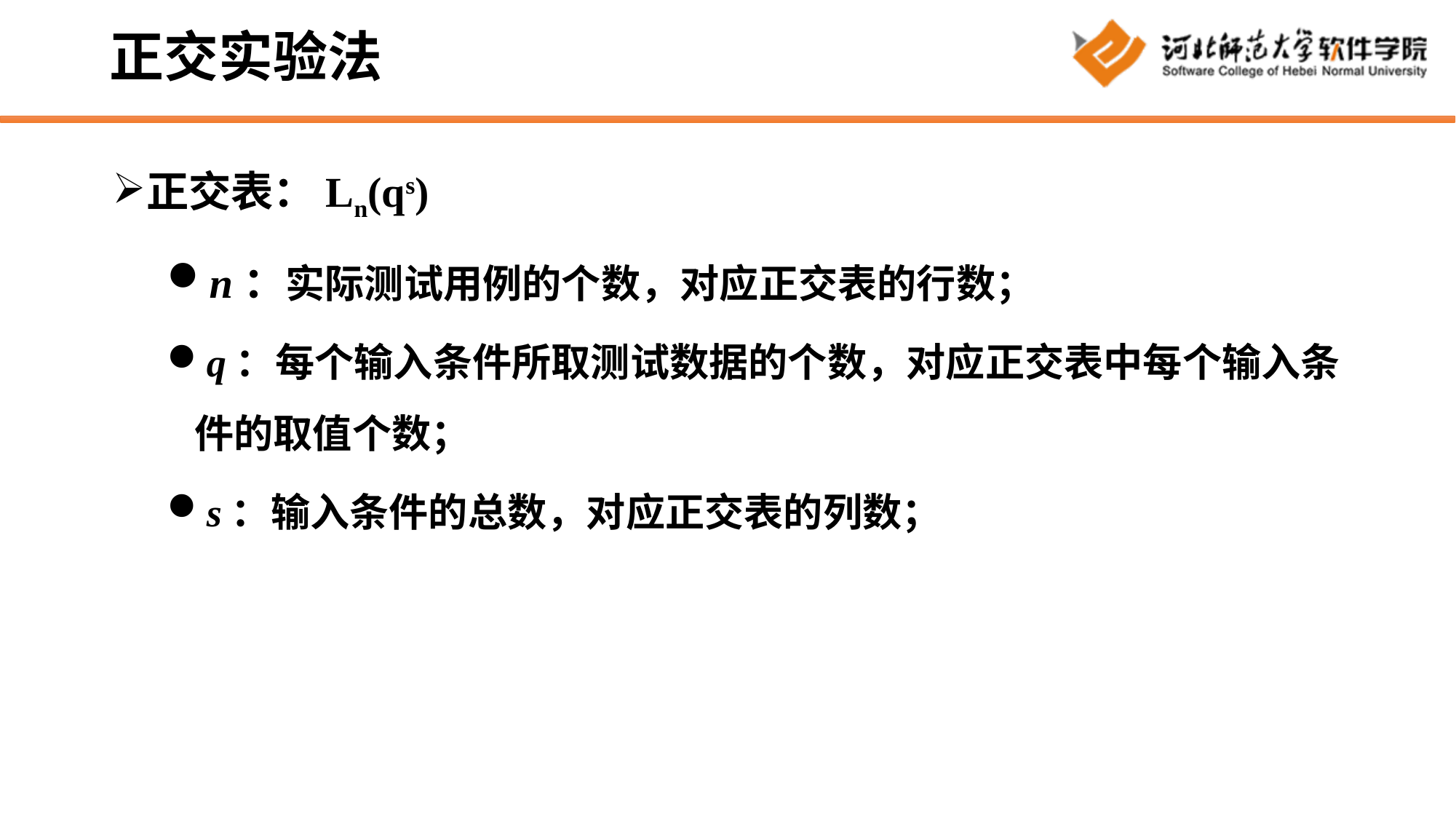

# 正交实验法
正交表：Ln(qs)
n：实际测试用例的个数，对应正交表的行数；
q：每个输入条件所取测试数据的个数，对应正交表中每个输入条件的取值个数；
s：输入条件的总数，对应正交表的列数；